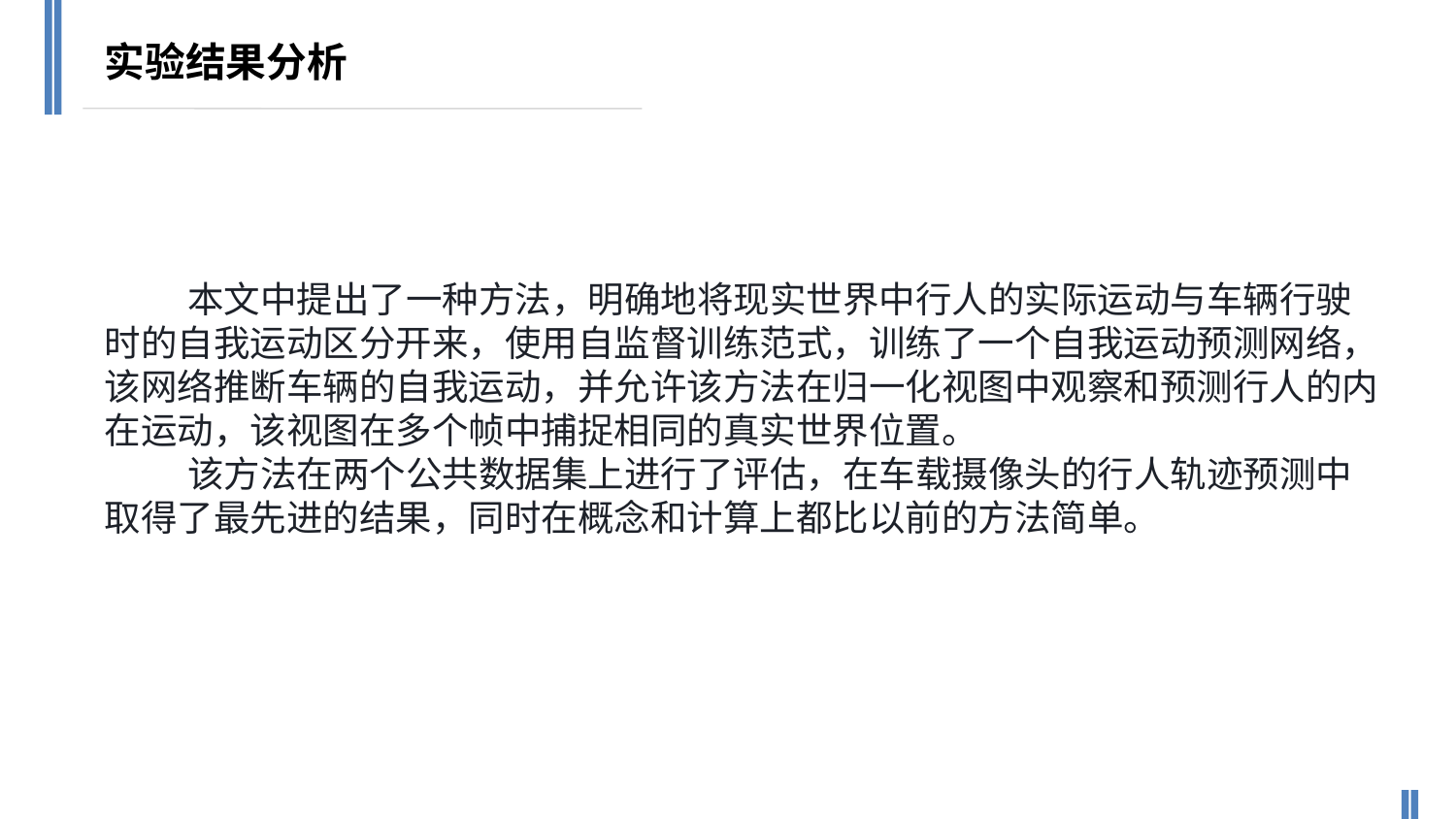

实验结果分析
         本文中提出了一种方法，明确地将现实世界中行人的实际运动与车辆行驶时的自我运动区分开来，使用自监督训练范式，训练了一个自我运动预测网络，该网络推断车辆的自我运动，并允许该方法在归一化视图中观察和预测行人的内在运动，该视图在多个帧中捕捉相同的真实世界位置。
         该方法在两个公共数据集上进行了评估，在车载摄像头的行人轨迹预测中取得了最先进的结果，同时在概念和计算上都比以前的方法简单。